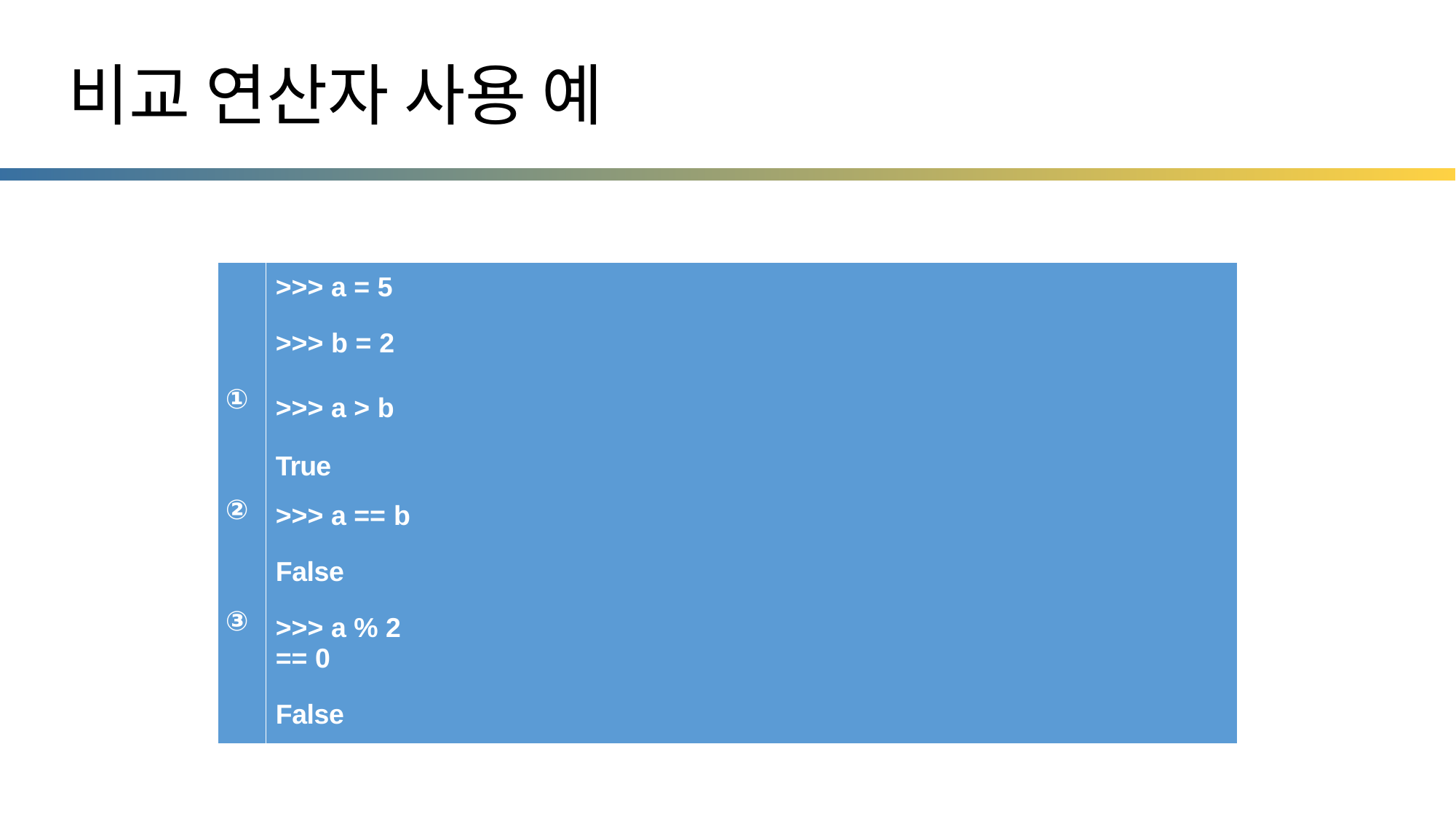

# 비교 연산자 사용 예
| ① ② ③ | >>> a = 5 >>> b = 2 >>> a > b True >>> a == b False >>> a % 2 == 0 False |
| --- | --- |